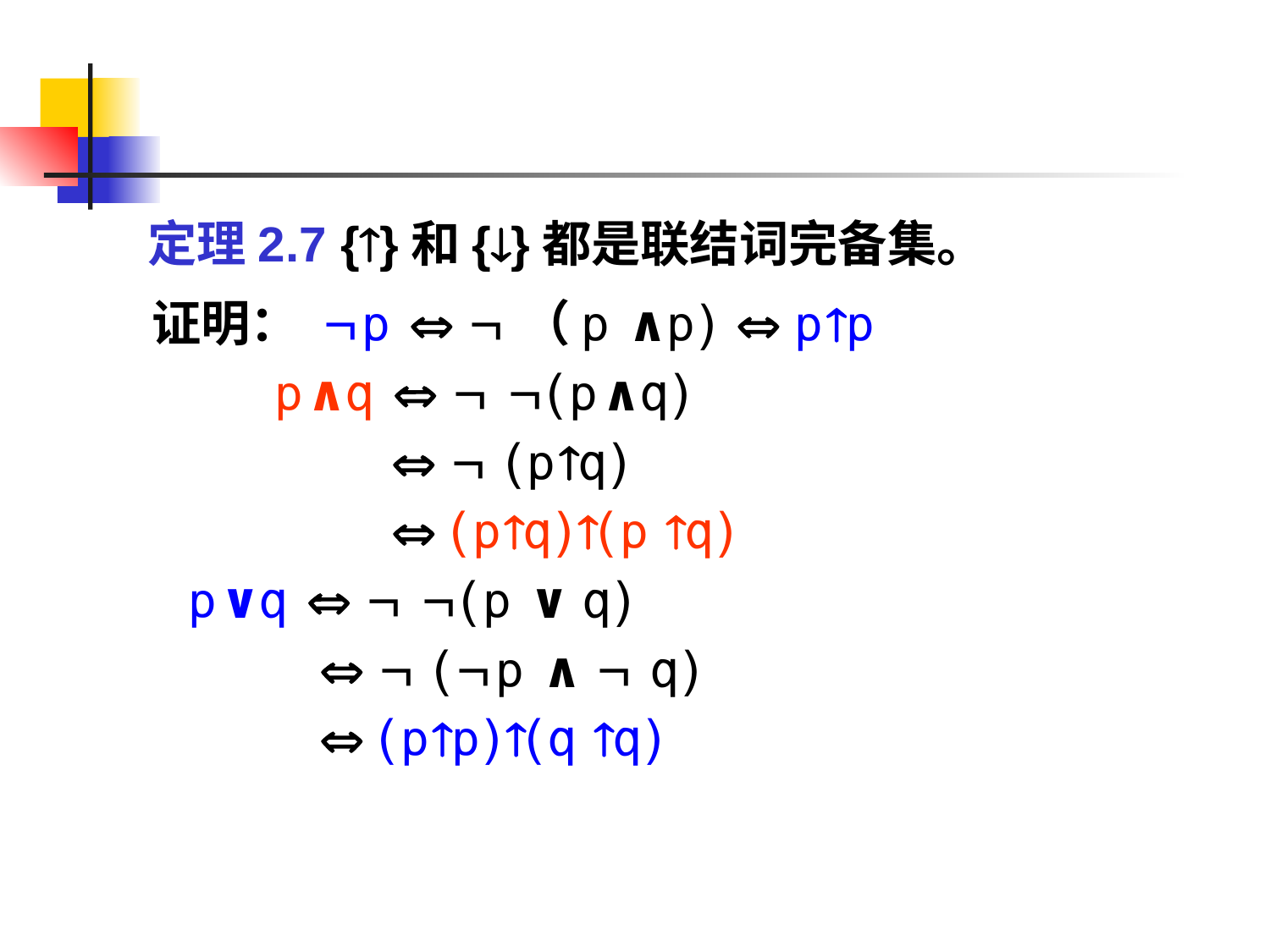

定理2.7 {↑}和{↓}都是联结词完备集。
  证明： ¬p ⇔ ¬（p ∧p) ⇔ p↑p
           p∧q ⇔ ¬ ¬(p∧q)
                   ⇔ ¬ (p↑q)
                   ⇔ (p↑q)↑(p ↑q)
     p∨q ⇔ ¬ ¬(p ∨ q)
              ⇔ ¬ (¬p ∧ ¬ q)
              ⇔ (p↑p)↑(q ↑q)